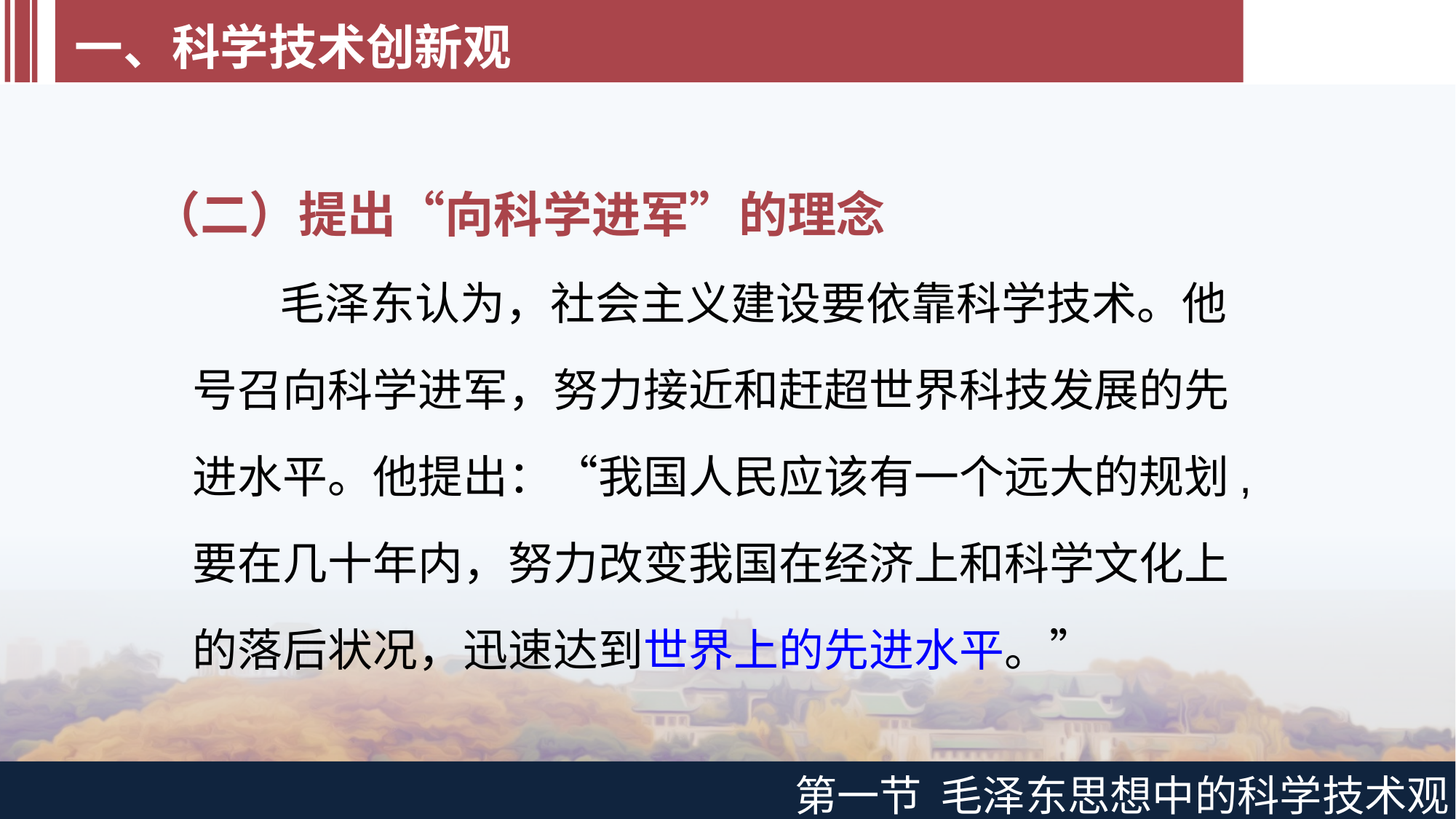

一、科学技术创新观
（二）提出“向科学进军”的理念
毛泽东认为，社会主义建设要依靠科学技术。他号召向科学进军，努力接近和赶超世界科技发展的先进水平。他提出：“我国人民应该有一个远大的规划,要在几十年内，努力改变我国在经济上和科学文化上的落后状况，迅速达到世界上的先进水平。”
第一节  毛泽东思想中的科学技术观